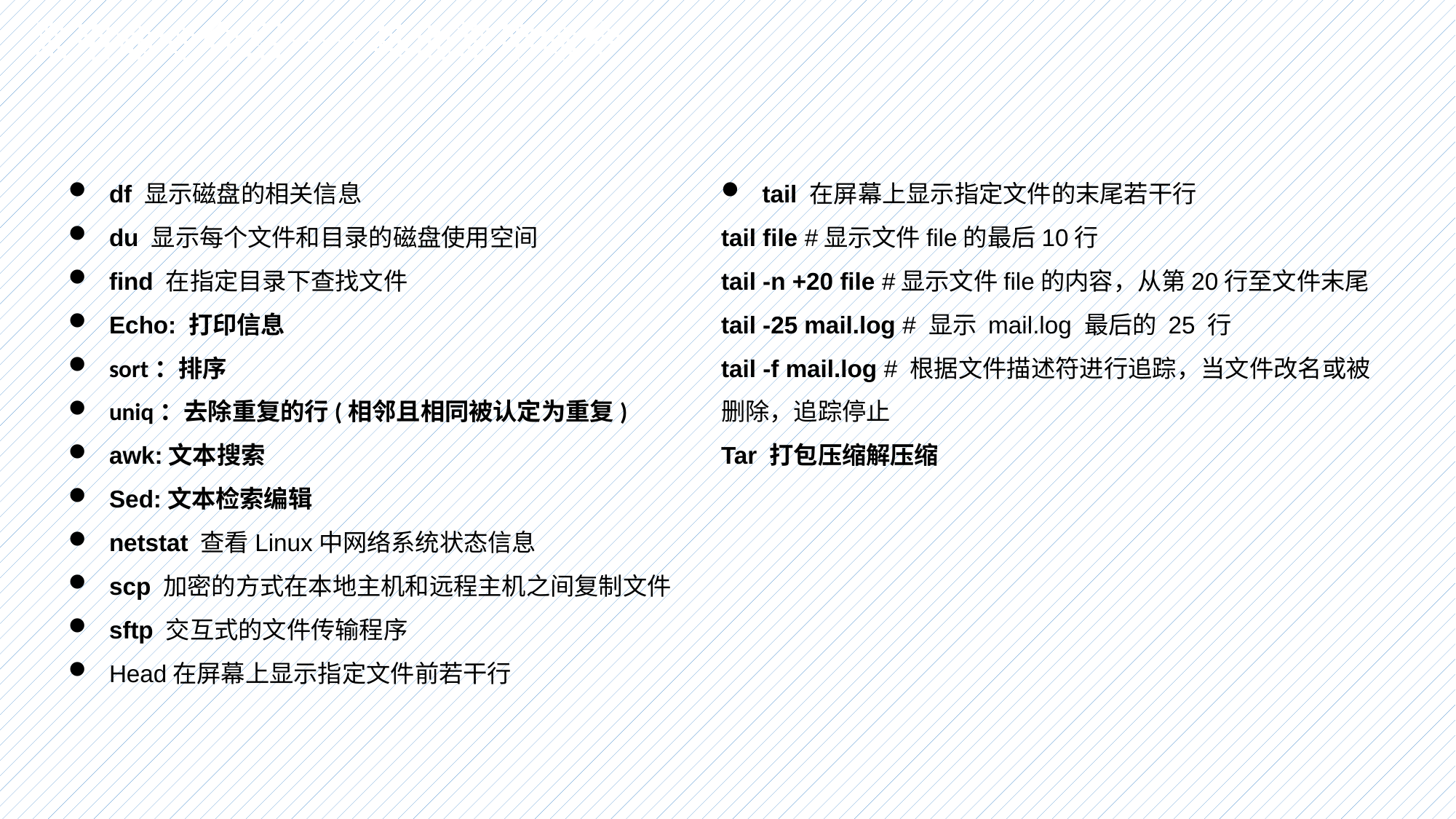

常用命令介绍——其他常用命令
df 显示磁盘的相关信息
du 显示每个文件和目录的磁盘使用空间
find 在指定目录下查找文件
Echo: 打印信息
sort：排序
uniq：去除重复的行(相邻且相同被认定为重复)
awk:文本搜索
Sed:文本检索编辑
netstat 查看Linux中网络系统状态信息
scp 加密的方式在本地主机和远程主机之间复制文件
sftp 交互式的文件传输程序
Head在屏幕上显示指定文件前若干行
tail 在屏幕上显示指定文件的末尾若干行
tail file #显示文件file的最后10行
tail -n +20 file #显示文件file的内容，从第20行至文件末尾
tail -25 mail.log # 显示 mail.log 最后的 25 行
tail -f mail.log # 根据文件描述符进行追踪，当文件改名或被删除，追踪停止
Tar 打包压缩解压缩